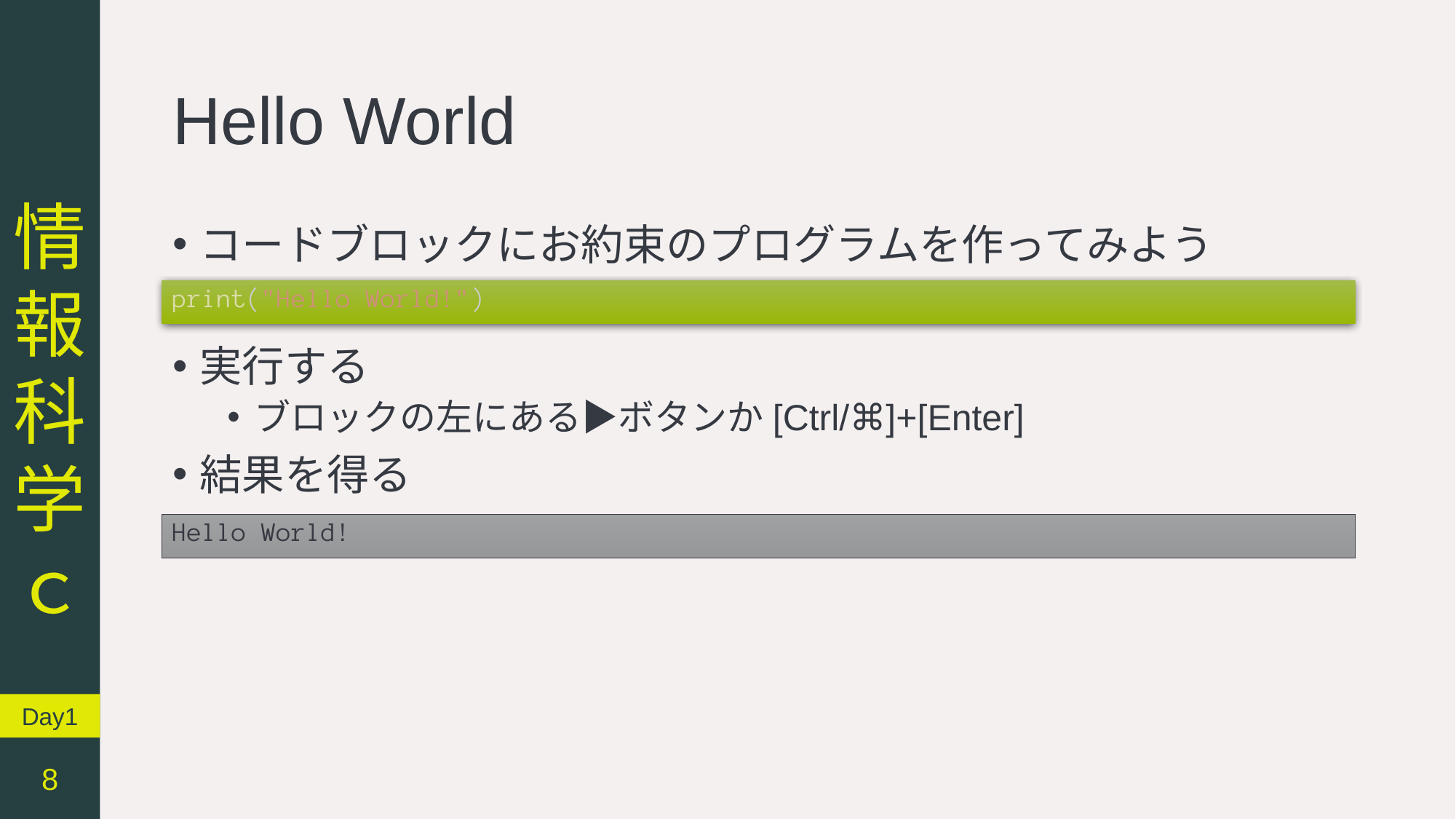

情報科学ｃ
# Hello World
コードブロックにお約束のプログラムを作ってみよう

実行する
ブロックの左にある▶️ボタンか[Ctrl/⌘]+[Enter]
結果を得る

print("Hello World!")
Hello World!
Day1
8